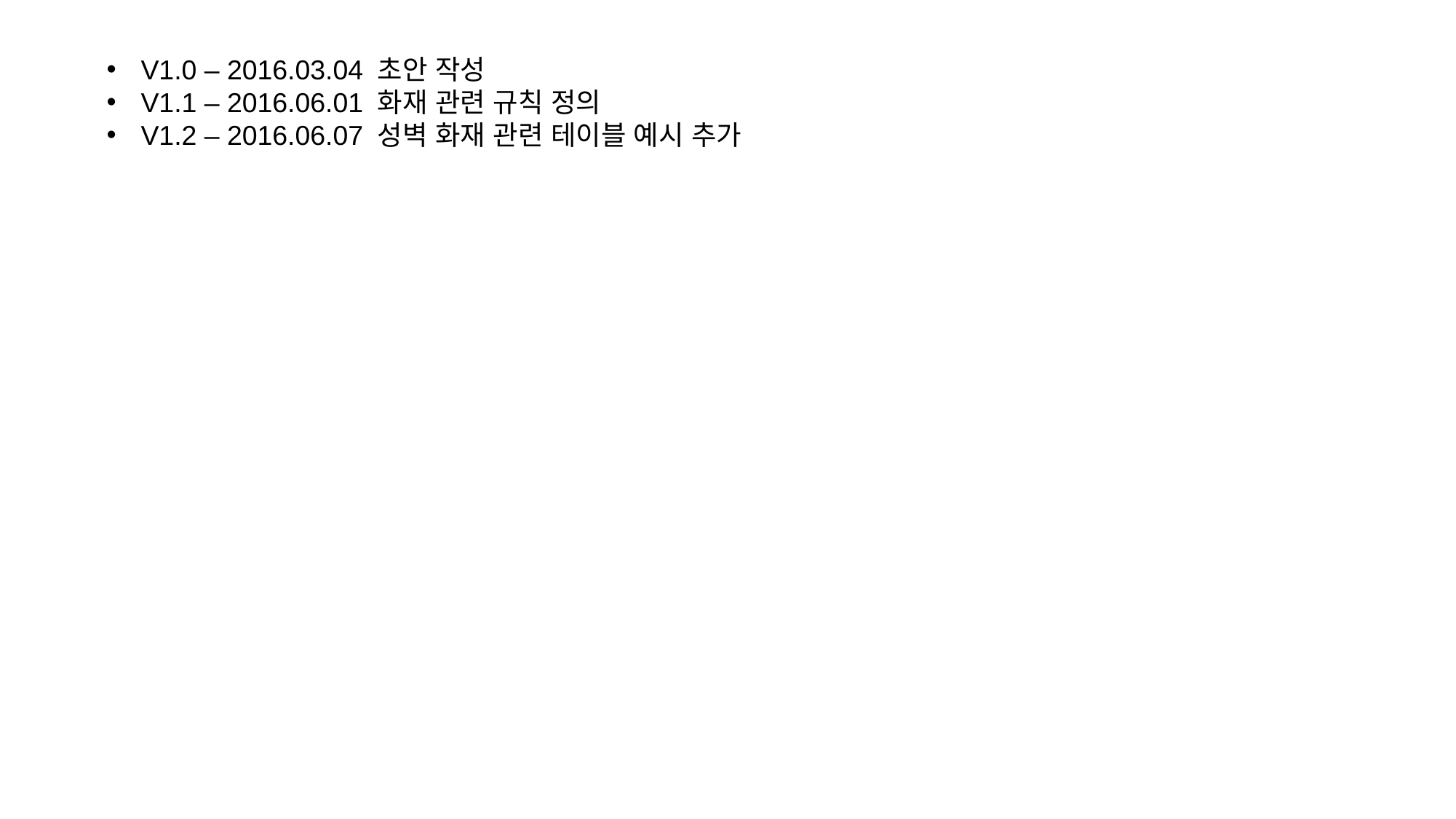

V1.0 – 2016.03.04 초안 작성
V1.1 – 2016.06.01 화재 관련 규칙 정의
V1.2 – 2016.06.07 성벽 화재 관련 테이블 예시 추가